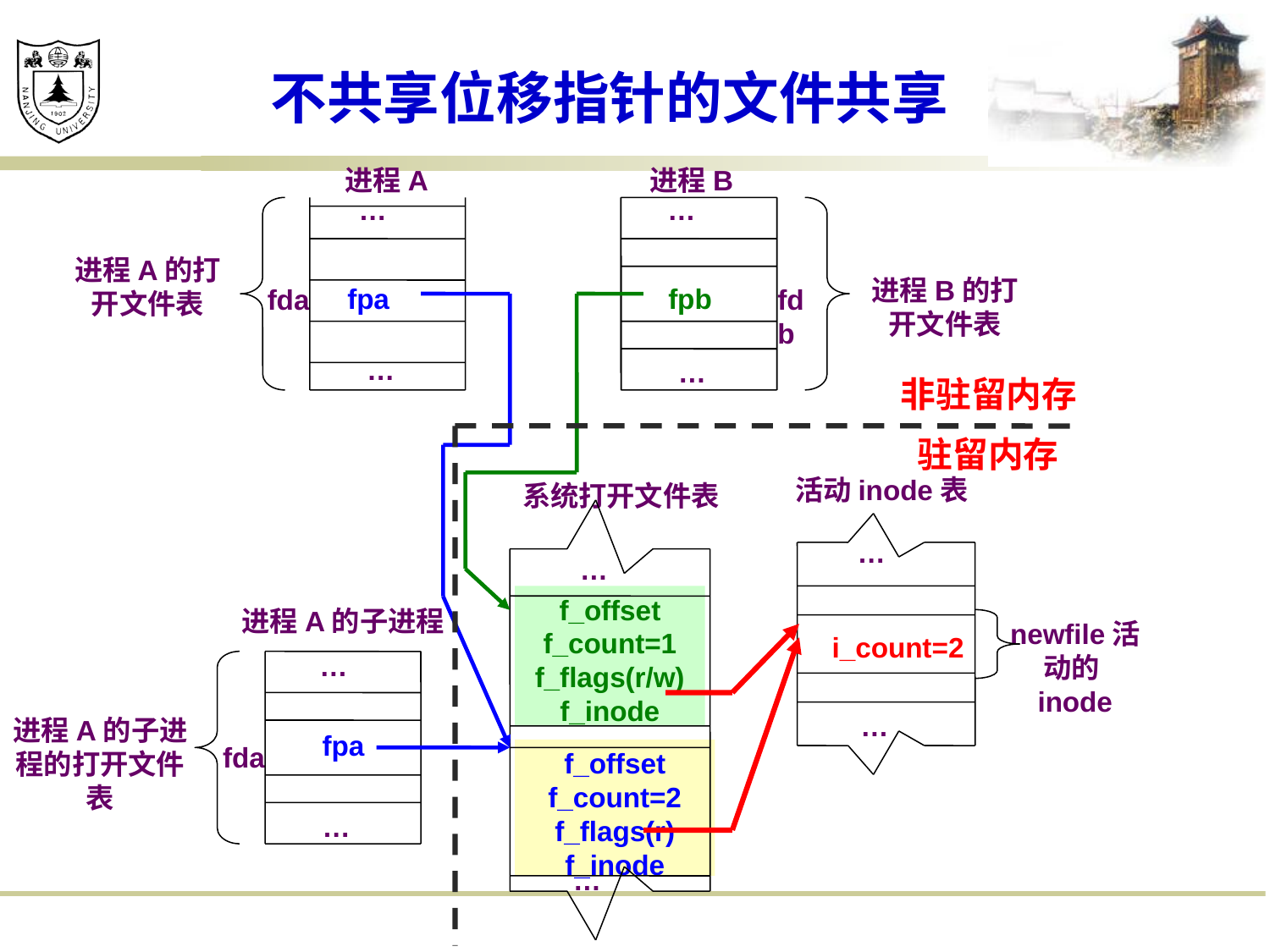

# 不共享位移指针的文件共享
    进程A
     进程B
…
…

进程A的打开文件表

进程B的打开文件表
fpa
fpb
fdb
fda

…

…

非驻留内存

驻留内存

活动inode表

…

…

newfile活动的inode
i_count=2

系统打开文件表

…

f_offset
f_count=1
f_flags(r/w)
f_inode

f_offset
f_count=2
f_flags(r)
f_inode

…

进程A的子进程

…

进程A的子进程的打开文件表

fpa
fda

…

88